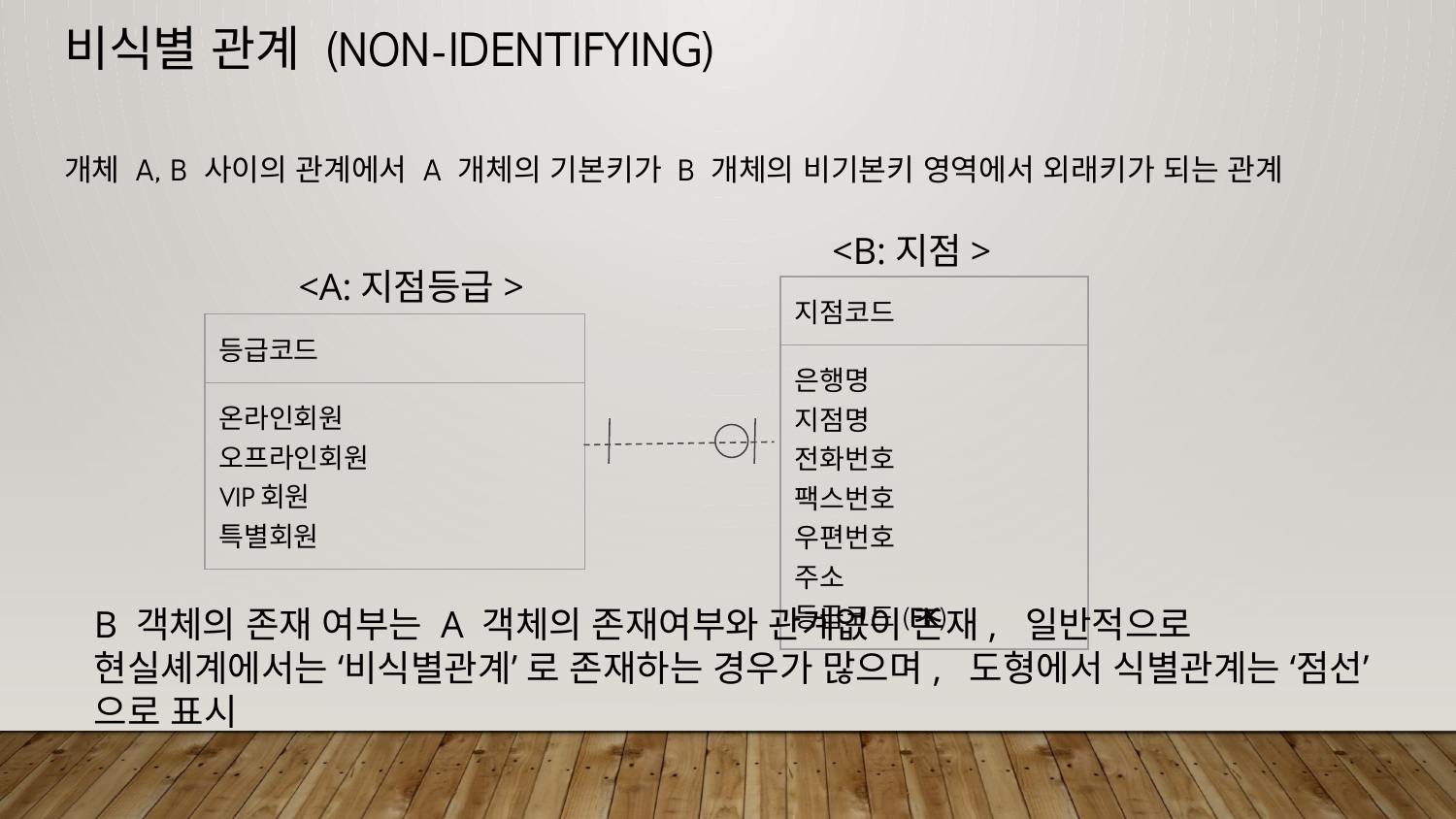

# 비식별 관계 (Non-identifying)
개체 A, B 사이의 관계에서 A 개체의 기본키가 B 개체의 비기본키 영역에서 외래키가 되는 관계
<B:지점>
<A:지점등급>
| 지점코드 |
| --- |
| 은행명 지점명 전화번호 팩스번호 우편번호 주소 등급코드(FK) |
| 등급코드 |
| --- |
| 온라인회원 오프라인회원 VIP회원 특별회원 |

B 객체의 존재 여부는 A 객체의 존재여부와 관계없이 존재,  일반적으로 현실셰계에서는 ‘비식별관계’ 로 존재하는 경우가 많으며,  도형에서 식별관계는 ‘점선’으로 표시